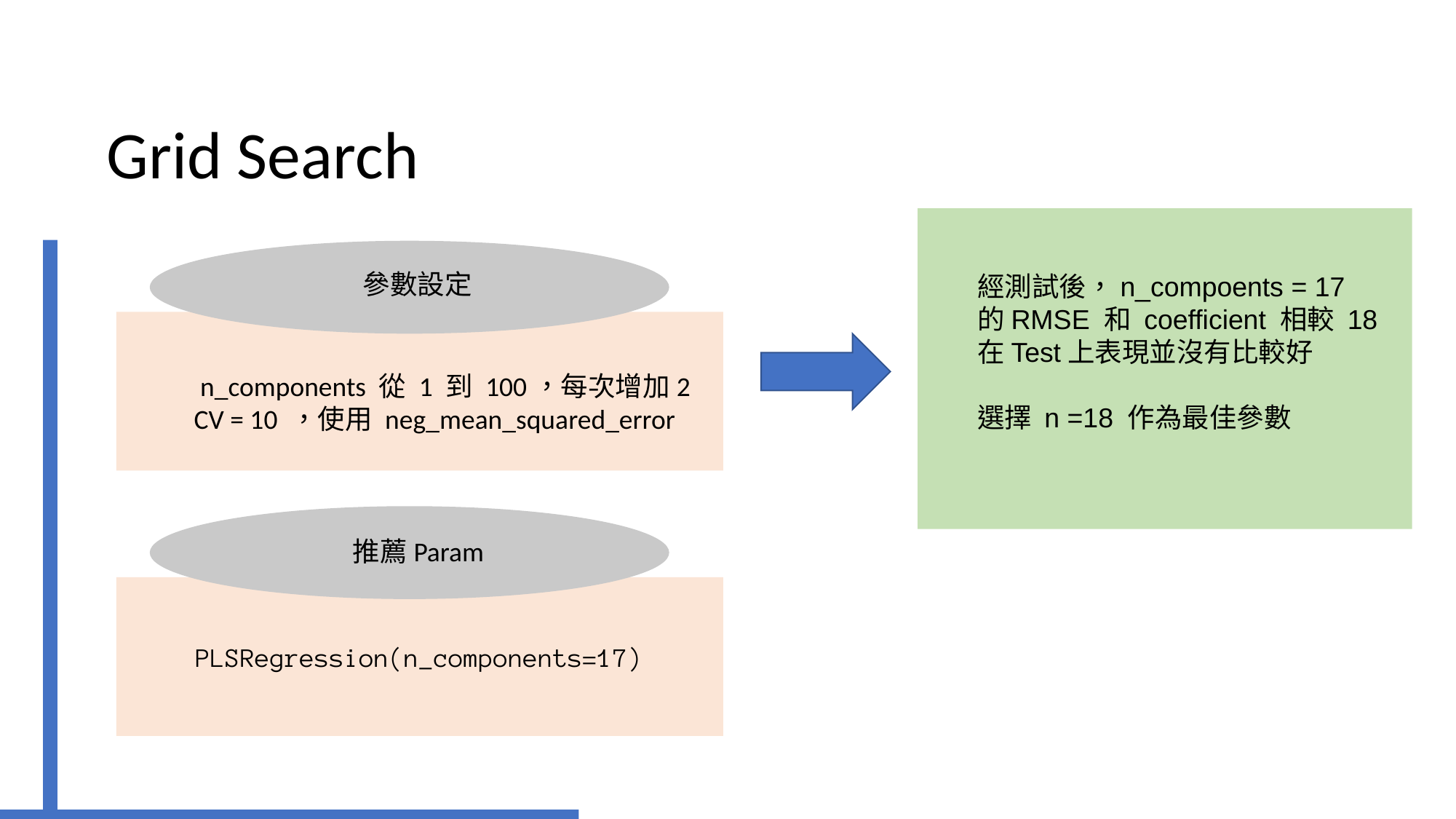

Grid Search

參數設定
經測試後，n_compoents = 17 的RMSE 和 coefficient 相較 18 在Test上表現並沒有比較好

選擇 n =18 作為最佳參數

 n_components 從 1 到 100，每次增加2
CV = 10 ，使用 neg_mean_squared_error

推薦Param

PLSRegression(n_components=17)